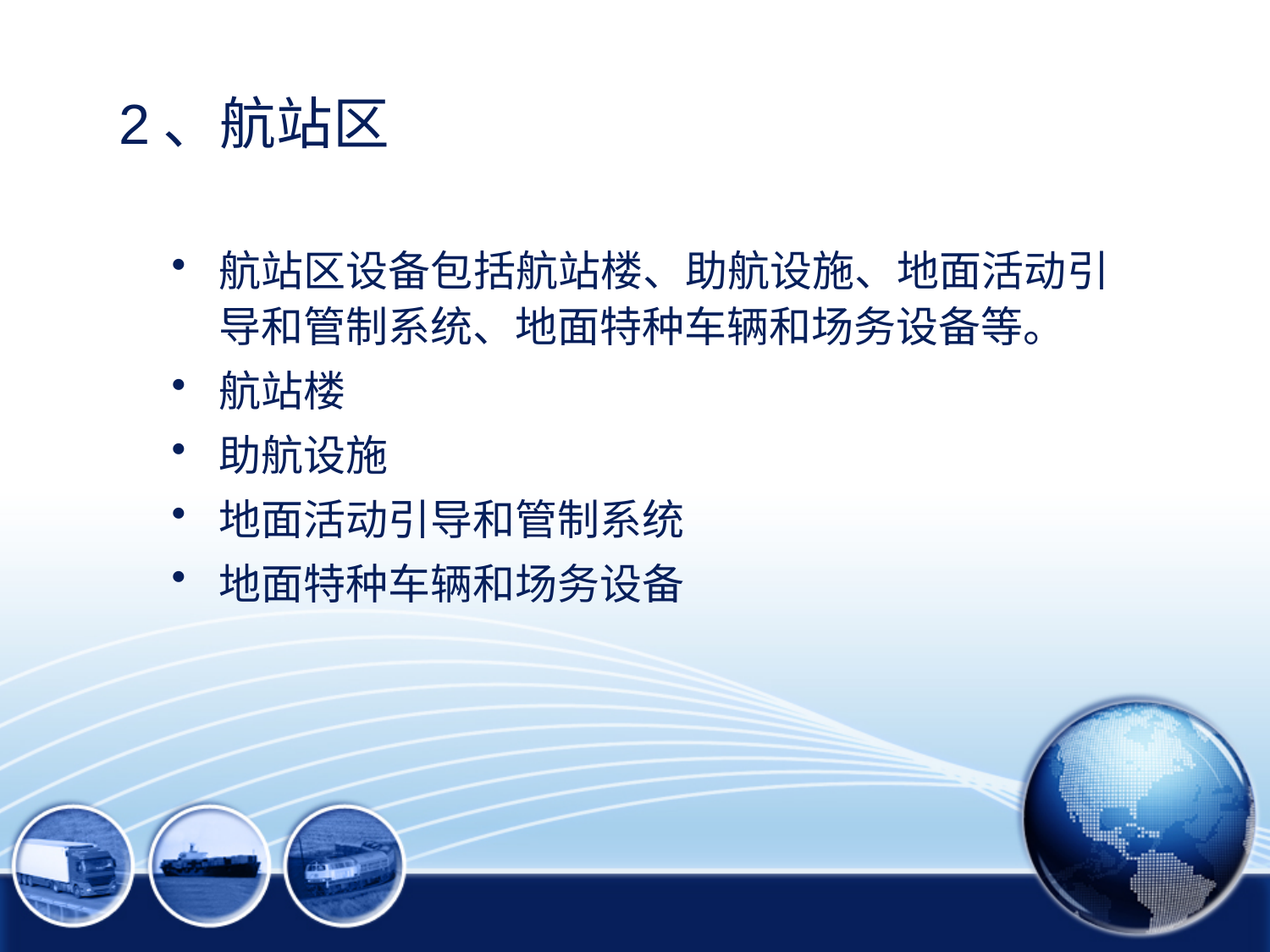

# 2、航站区
航站区设备包括航站楼、助航设施、地面活动引导和管制系统、地面特种车辆和场务设备等。
航站楼
助航设施
地面活动引导和管制系统
地面特种车辆和场务设备